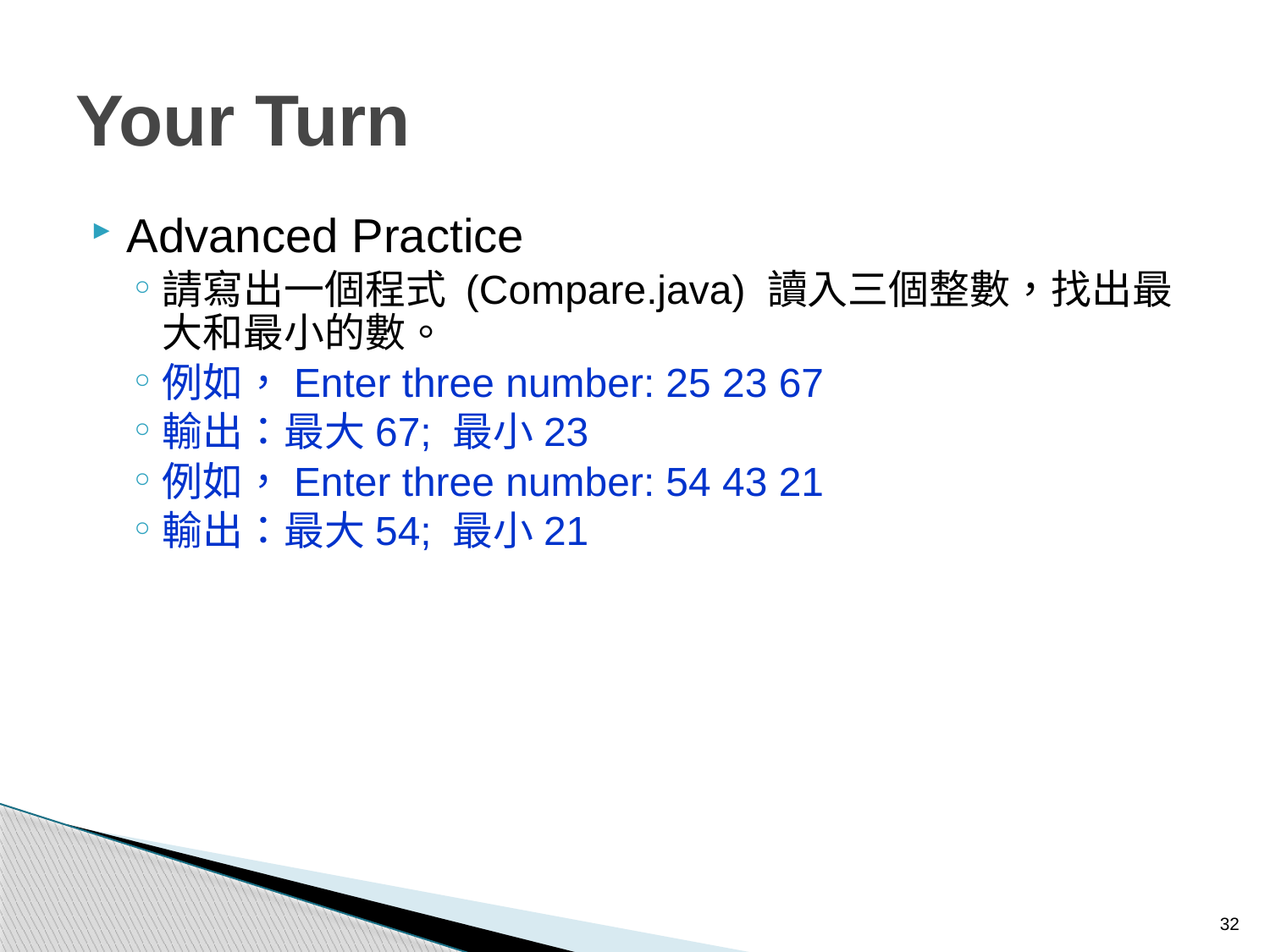

# Your Turn
Advanced Practice
請寫出一個程式 (Compare.java) 讀入三個整數，找出最大和最小的數。
例如，Enter three number: 25 23 67
輸出：最大67; 最小23
例如，Enter three number: 54 43 21
輸出：最大54; 最小21

32